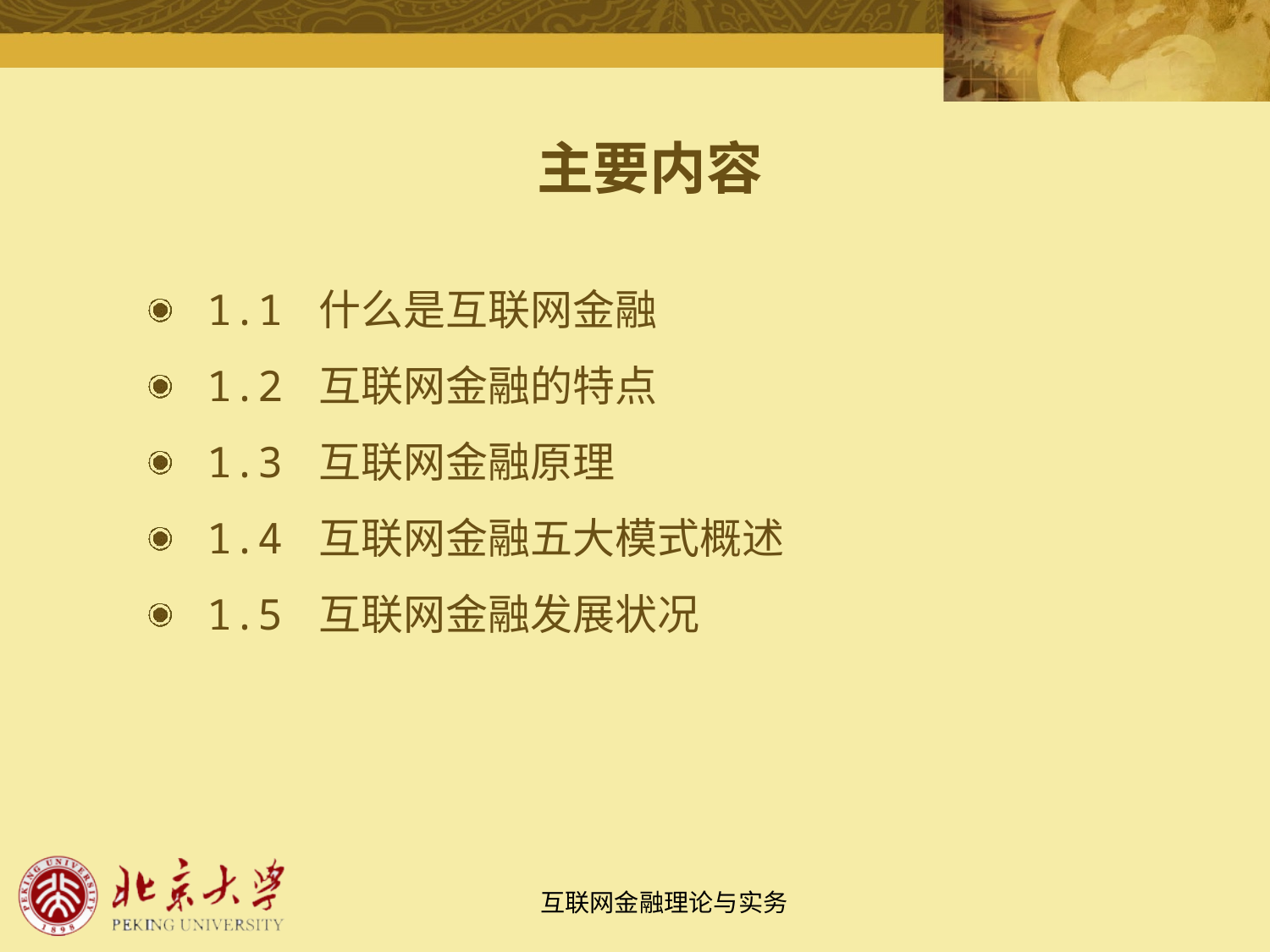

主要内容
 1.1 什么是互联网金融
 1.2 互联网金融的特点
 1.3 互联网金融原理
 1.4 互联网金融五大模式概述
 1.5 互联网金融发展状况